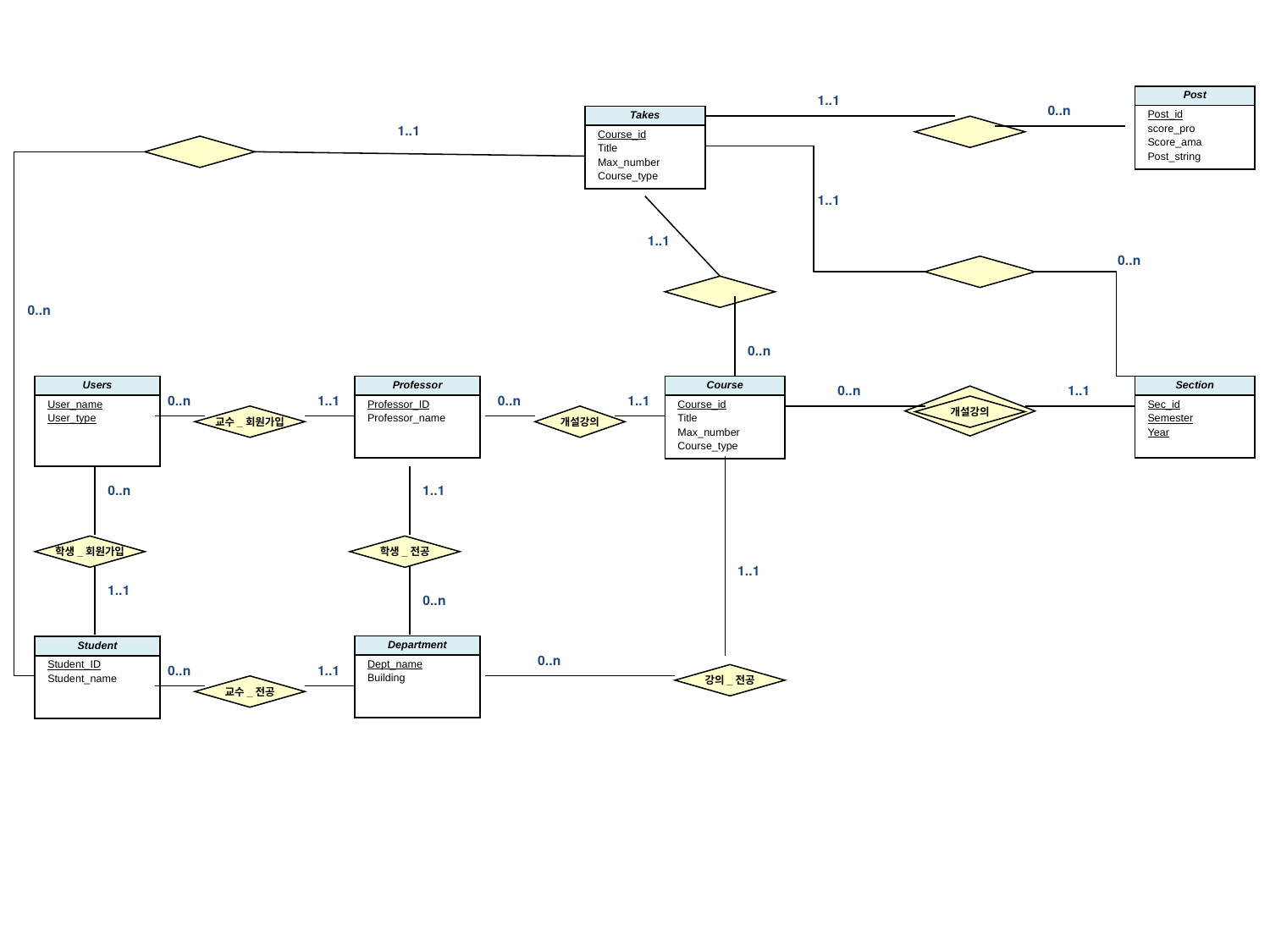

1..1
| Post |
| --- |
| Post\_id score\_pro Score\_ama Post\_string |
0..n
| Takes |
| --- |
| Course\_id Title Max\_number Course\_type |
1..1

1..1
1..1
0..n

0..n
0..n
| Users |
| --- |
| User\_name User\_type |
| Professor |
| --- |
| Professor\_ID Professor\_name |
| Course |
| --- |
| Course\_id Title Max\_number Course\_type |
0..n
1..1
| Section |
| --- |
| Sec\_id Semester Year |
0..n
1..1
0..n
1..1

개설강의
교수_회원가입
개설강의
0..n
1..1
학생_회원가입
학생_전공
1..1
1..1
0..n
| Department |
| --- |
| Dept\_name Building |
| Student |
| --- |
| Student\_ID Student\_name |
0..n
0..n
1..1
강의_전공
교수_전공